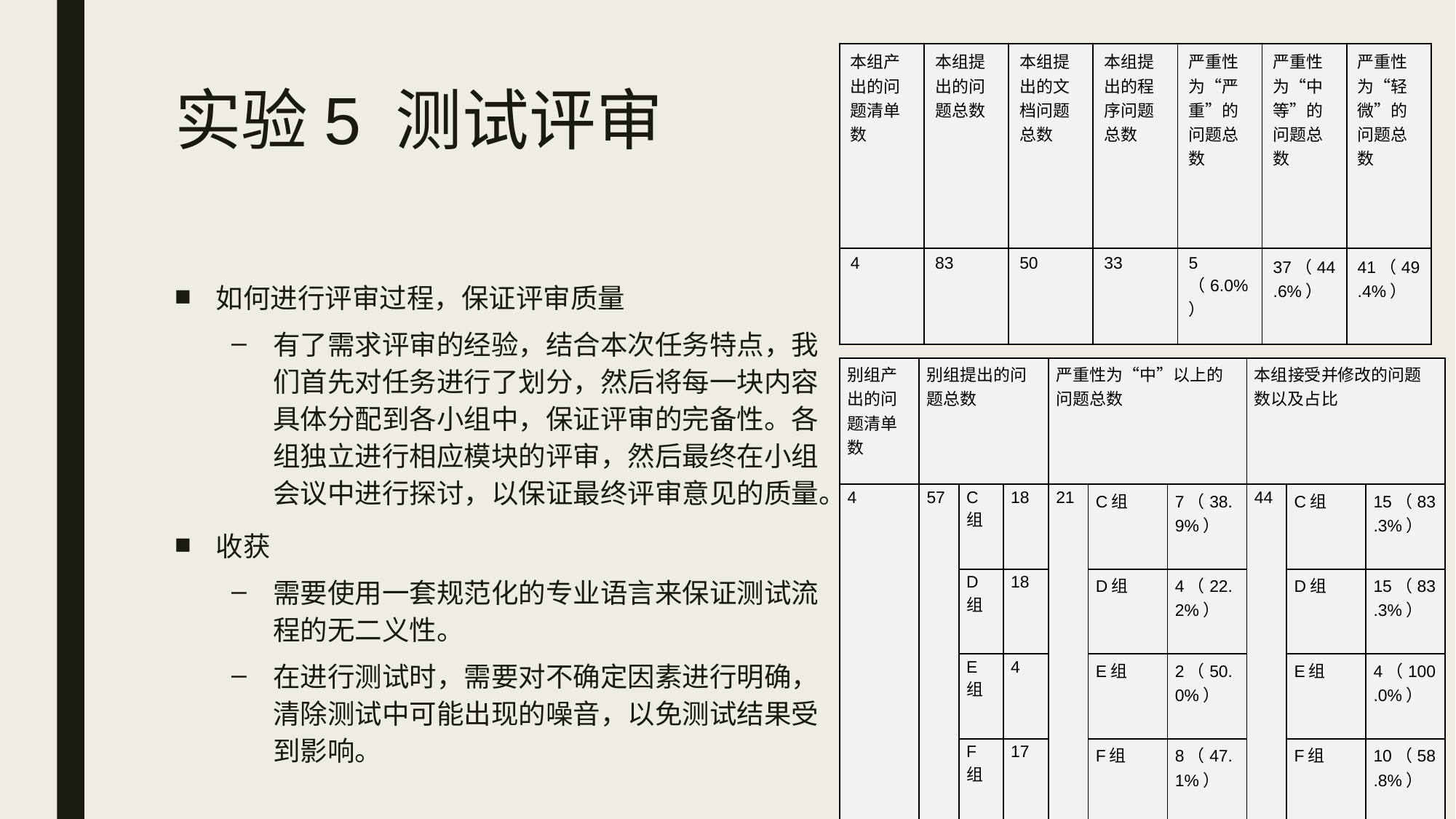

| 本组产出的问题清单数 | 本组提出的问题总数 | 本组提出的文档问题总数 | 本组提出的程序问题总数 | 严重性为“严重”的问题总数 | 严重性为“中等”的问题总数 | 严重性为“轻微”的问题总数 |
| --- | --- | --- | --- | --- | --- | --- |
| 4 | 83 | 50 | 33 | 5 （6.0%） | 37（44.6%） | 41（49.4%） |
# 实验5 测试评审
如何进行评审过程，保证评审质量
有了需求评审的经验，结合本次任务特点，我们首先对任务进行了划分，然后将每一块内容具体分配到各小组中，保证评审的完备性。各组独立进行相应模块的评审，然后最终在小组会议中进行探讨，以保证最终评审意见的质量。
收获
需要使用一套规范化的专业语言来保证测试流程的无二义性。
在进行测试时，需要对不确定因素进行明确，清除测试中可能出现的噪音，以免测试结果受到影响。

| 别组产出的问题清单数 | 别组提出的问题总数 |  |  | 严重性为“中”以上的问题总数 |  |  | 本组接受并修改的问题数以及占比 |  |  |
| --- | --- | --- | --- | --- | --- | --- | --- | --- | --- |
| 4 | 57 | C组 | 18 | 21 | C组 | 7（38.9%） | 44 | C组 | 15（83.3%） |
|  |  | D组 | 18 |  | D组 | 4（22.2%） |  | D组 | 15（83.3%） |
|  |  | E组 | 4 |  | E组 | 2（50.0%） |  | E组 | 4（100.0%） |
|  |  | F组 | 17 |  | F组 | 8（47.1%） |  | F组 | 10（58.8%） |